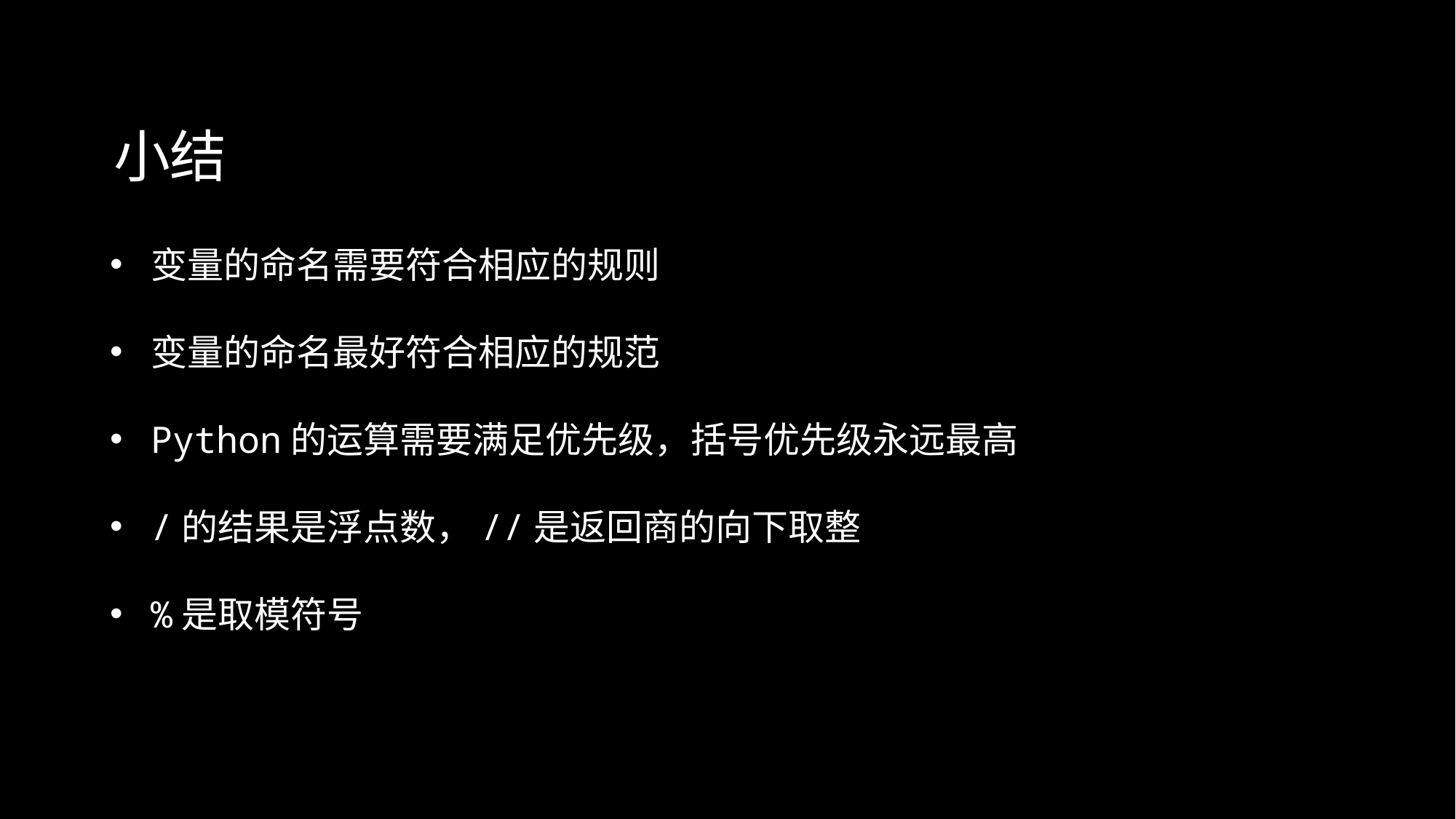

小结
变量的命名需要符合相应的规则

变量的命名最好符合相应的规范

Python的运算需要满足优先级，括号优先级永远最高

/的结果是浮点数，//是返回商的向下取整

%是取模符号